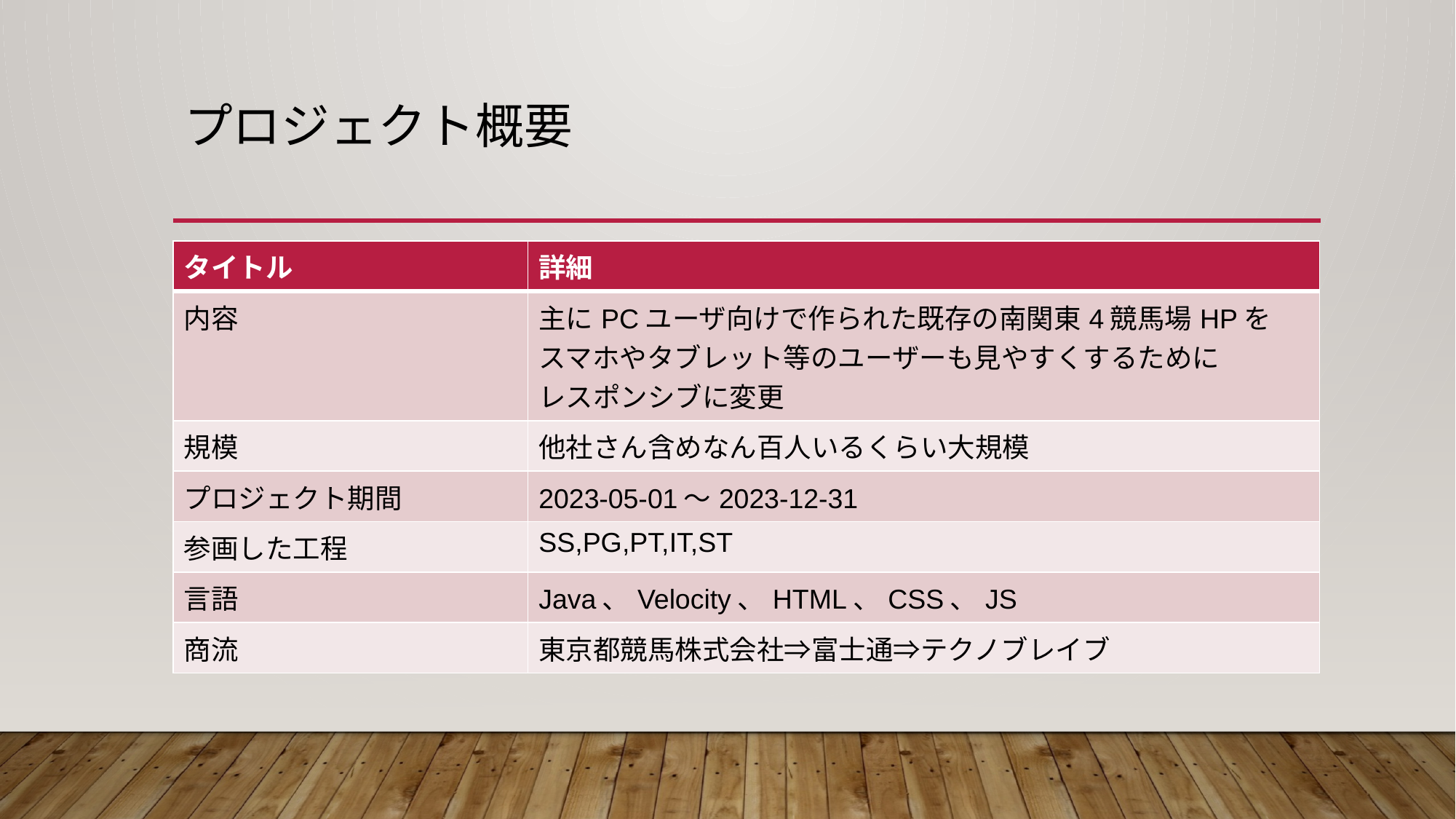

# プロジェクト概要
| タイトル | 詳細 |
| --- | --- |
| 内容 | 主にPCユーザ向けで作られた既存の南関東4競馬場HPを スマホやタブレット等のユーザーも見やすくするために レスポンシブに変更 |
| 規模 | 他社さん含めなん百人いるくらい大規模 |
| プロジェクト期間 | 2023-05-01～2023-12-31 |
| 参画した工程 | SS,PG,PT,IT,ST |
| 言語 | Java、Velocity、HTML、CSS、JS |
| 商流 | 東京都競馬株式会社⇒富士通⇒テクノブレイブ |